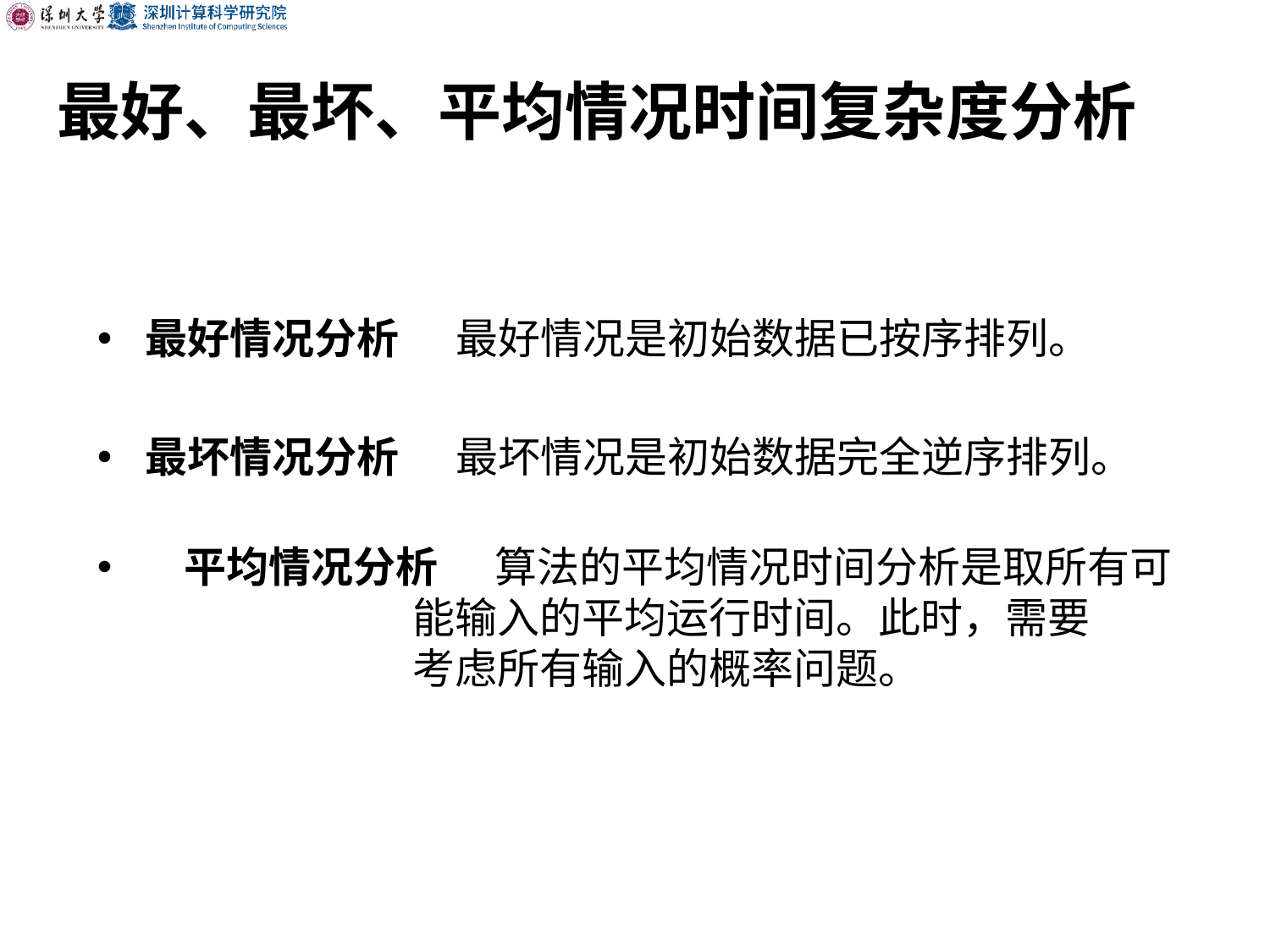

最好、最坏、平均情况时间复杂度分析
最好情况分析      最好情况是初始数据已按序排列。

最坏情况分析      最坏情况是初始数据完全逆序排列。

   平均情况分析      算法的平均情况时间分析是取所有可
                                能输入的平均运行时间。此时，需要
                                考虑所有输入的概率问题。